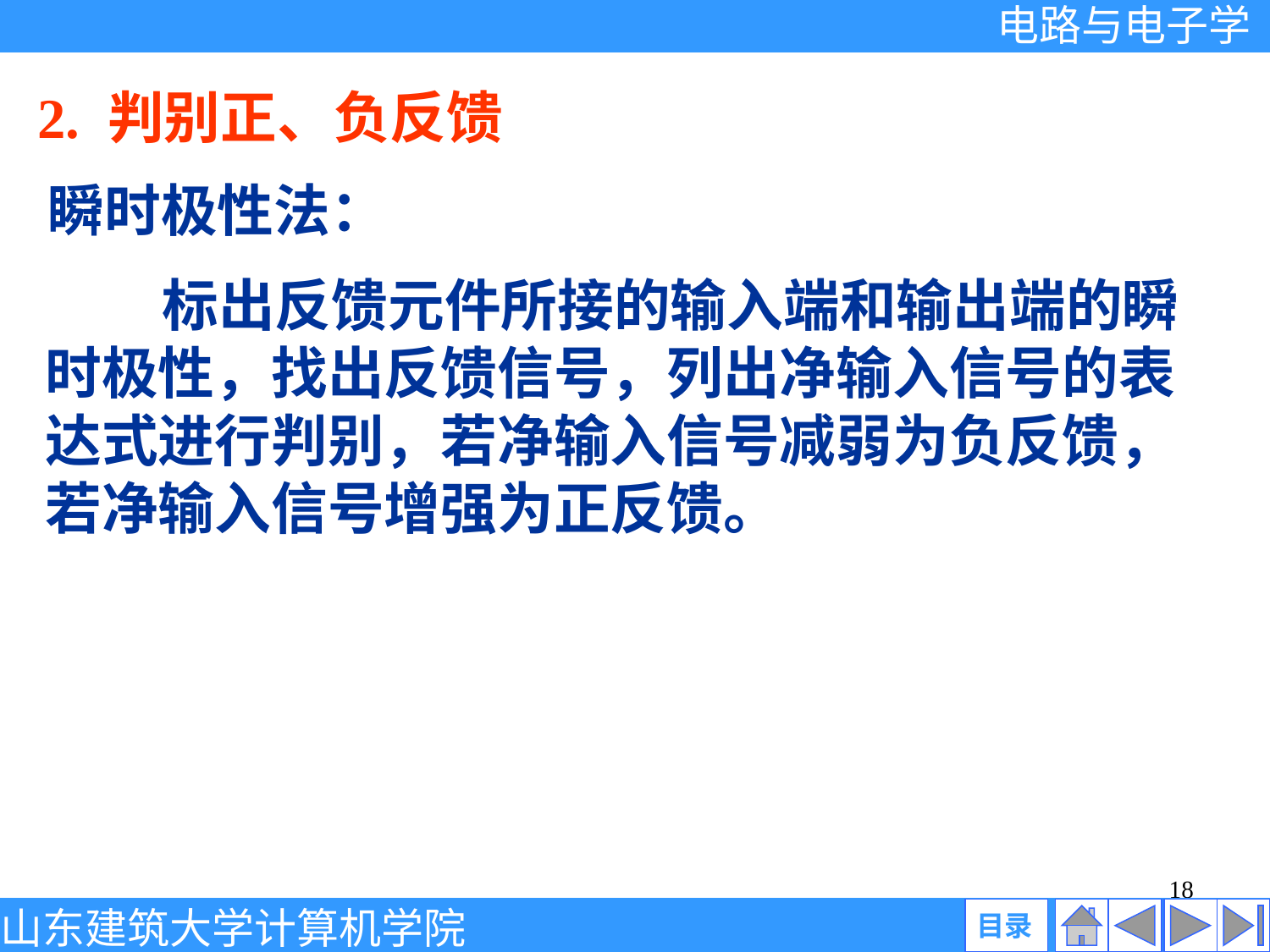

2. 判别正、负反馈
瞬时极性法：
        标出反馈元件所接的输入端和输出端的瞬时极性，找出反馈信号，列出净输入信号的表达式进行判别，若净输入信号减弱为负反馈，若净输入信号增强为正反馈。